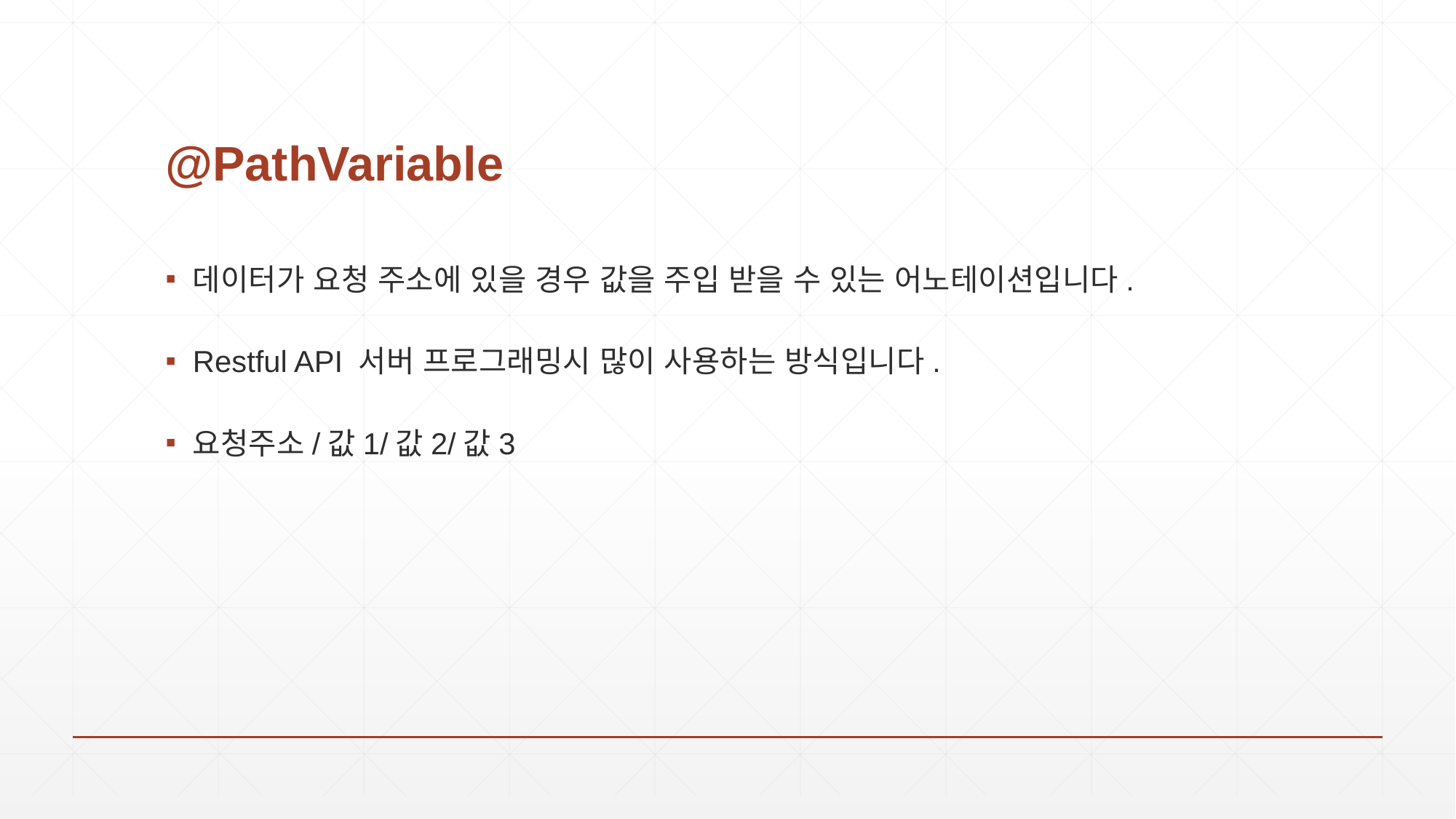

# @PathVariable
데이터가 요청 주소에 있을 경우 값을 주입 받을 수 있는 어노테이션입니다.
Restful API 서버 프로그래밍시 많이 사용하는 방식입니다.
요청주소/값1/값2/값3